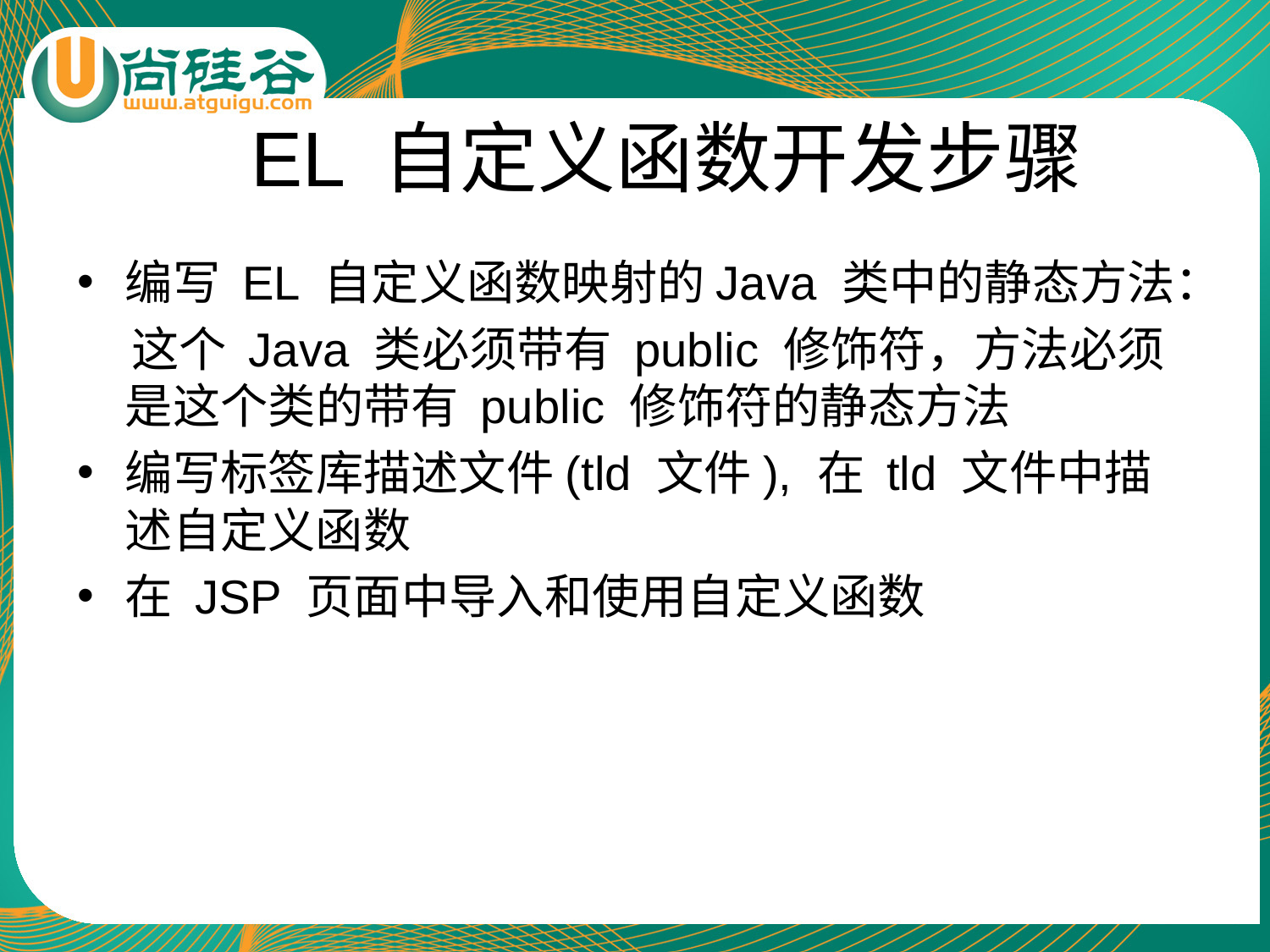

# EL 自定义函数开发步骤
编写 EL 自定义函数映射的Java 类中的静态方法：
    这个 Java 类必须带有 public 修饰符，方法必须是这个类的带有 public 修饰符的静态方法
编写标签库描述文件(tld 文件), 在 tld 文件中描述自定义函数
在 JSP 页面中导入和使用自定义函数